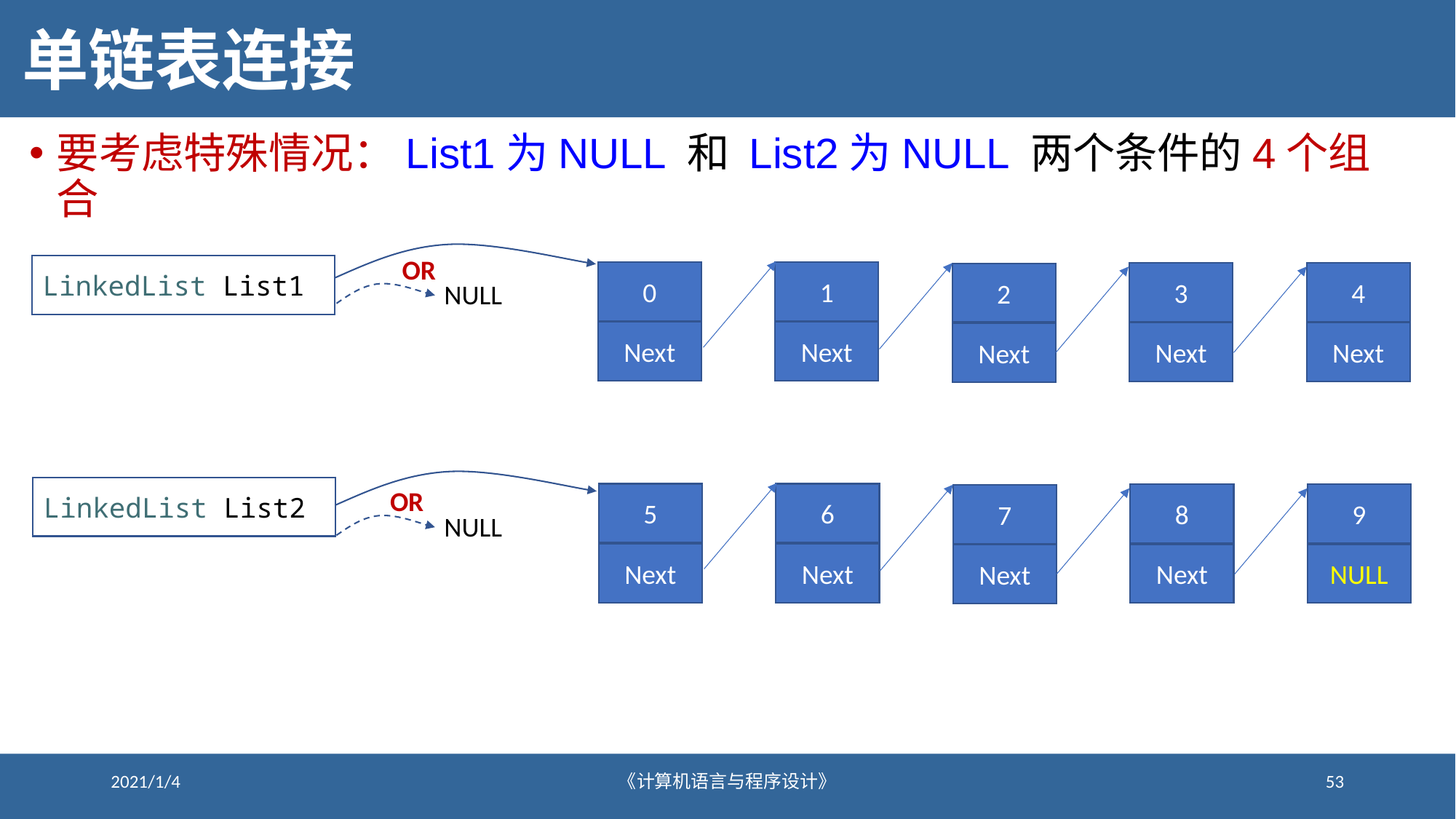

# 单链表连接
要考虑特殊情况：List1为NULL 和 List2为NULL 两个条件的4个组合

OR
LinkedList List1L
0
Next
1
Next
3
Next
4
Next
2
Next
NULL

LinkedList List2L
OR
5
Next
6
Next
8
Next
9
NULL
7
Next
NULL

2021/1/4
《计算机语言与程序设计》
53